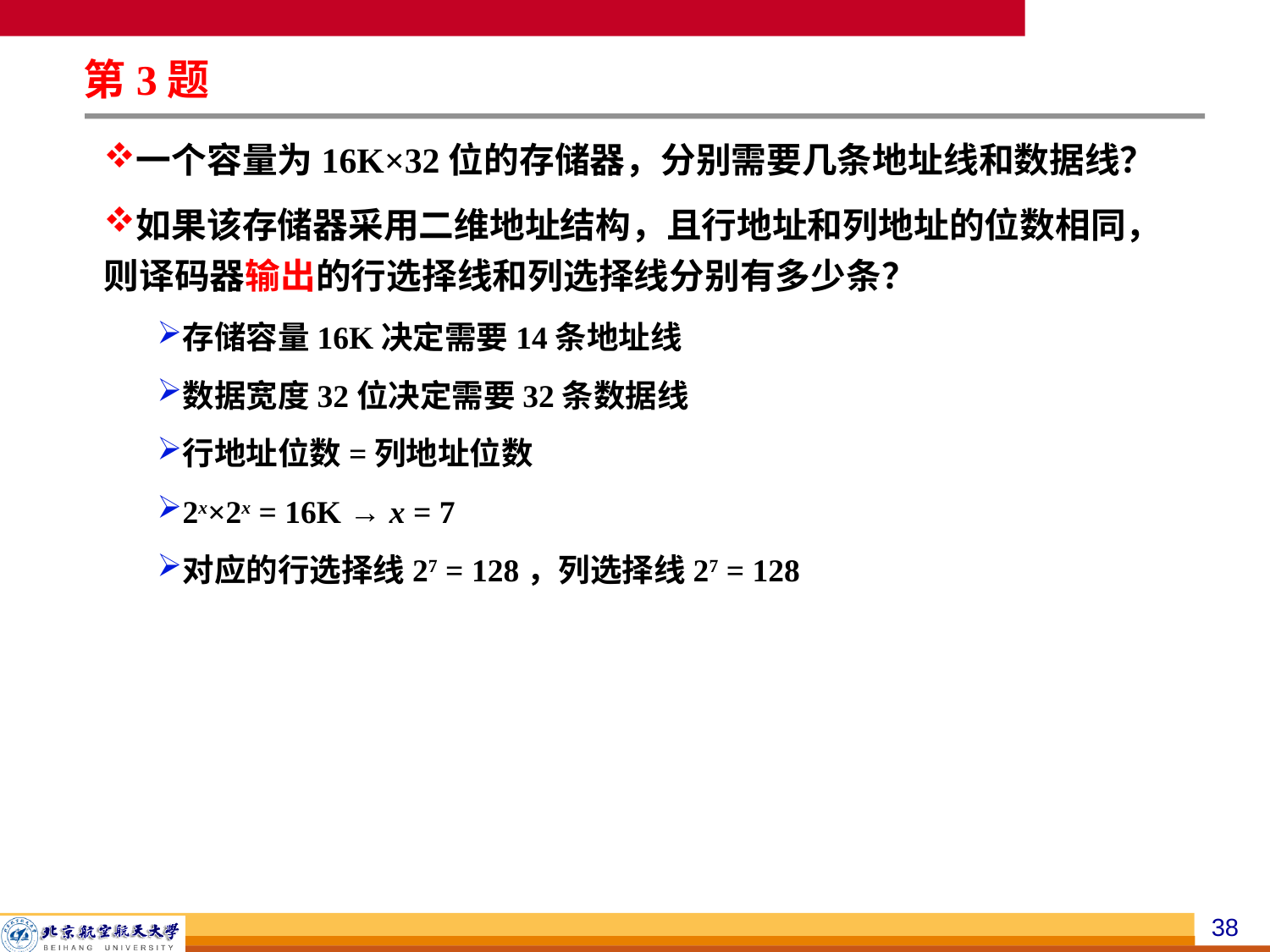

第3题
一个容量为16K×32位的存储器，分别需要几条地址线和数据线？
如果该存储器采用二维地址结构，且行地址和列地址的位数相同，则译码器输出的行选择线和列选择线分别有多少条？
存储容量16K决定需要14条地址线
数据宽度32位决定需要32条数据线
行地址位数=列地址位数
2x×2x = 16K → x = 7
对应的行选择线27 = 128，列选择线27 = 128